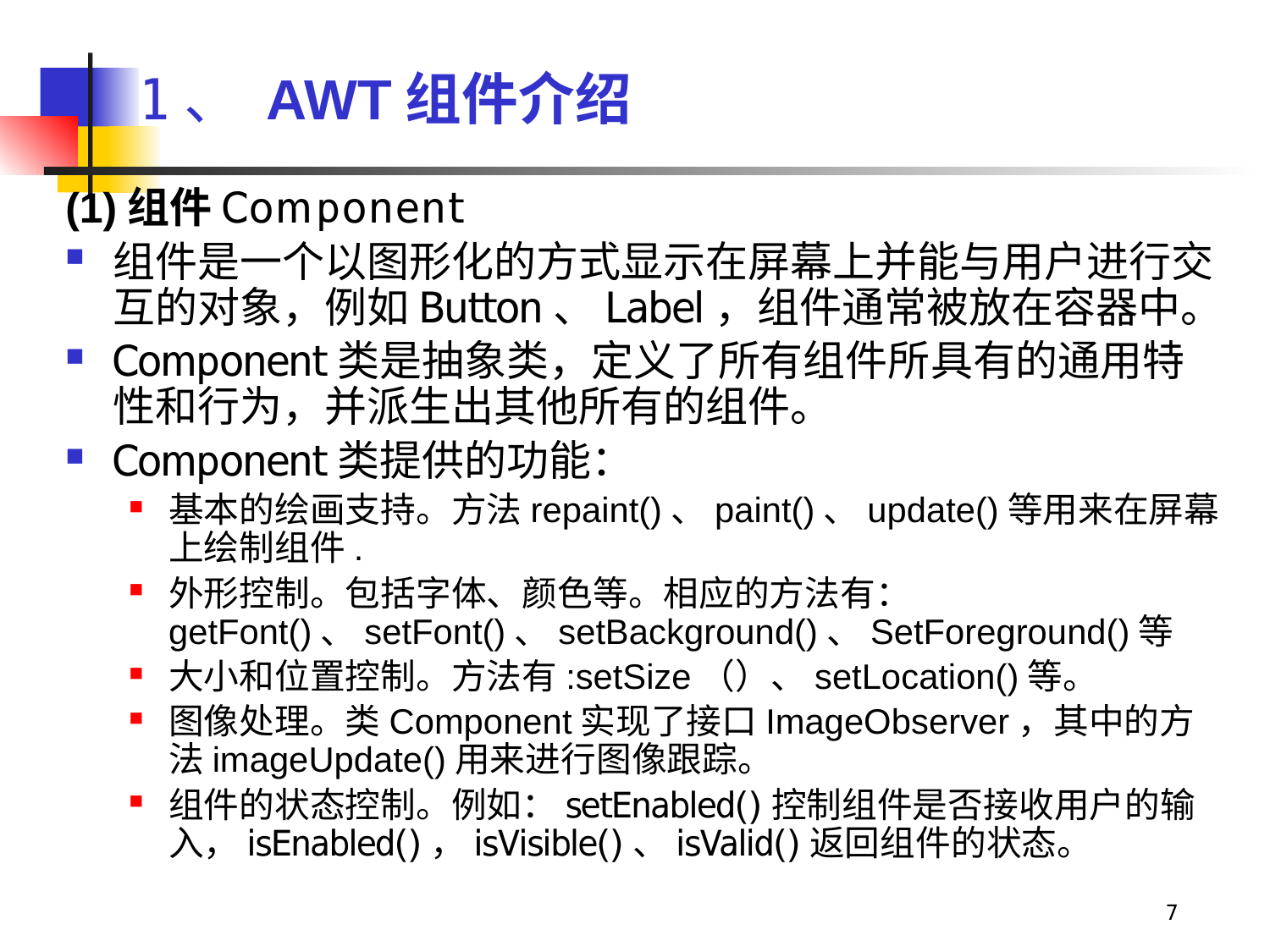

# 1、 AWT组件介绍
(1)组件Component
组件是一个以图形化的方式显示在屏幕上并能与用户进行交互的对象，例如Button、Label，组件通常被放在容器中。
Component类是抽象类，定义了所有组件所具有的通用特性和行为，并派生出其他所有的组件。
Component类提供的功能：
基本的绘画支持。方法repaint()、paint()、update()等用来在屏幕上绘制组件.
外形控制。包括字体、颜色等。相应的方法有：getFont()、setFont()、setBackground()、SetForeground()等
大小和位置控制。方法有:setSize（）、setLocation()等。
图像处理。类Component实现了接口ImageObserver，其中的方法imageUpdate()用来进行图像跟踪。
组件的状态控制。例如：setEnabled()控制组件是否接收用户的输入，isEnabled()，isVisible()、isValid()返回组件的状态。